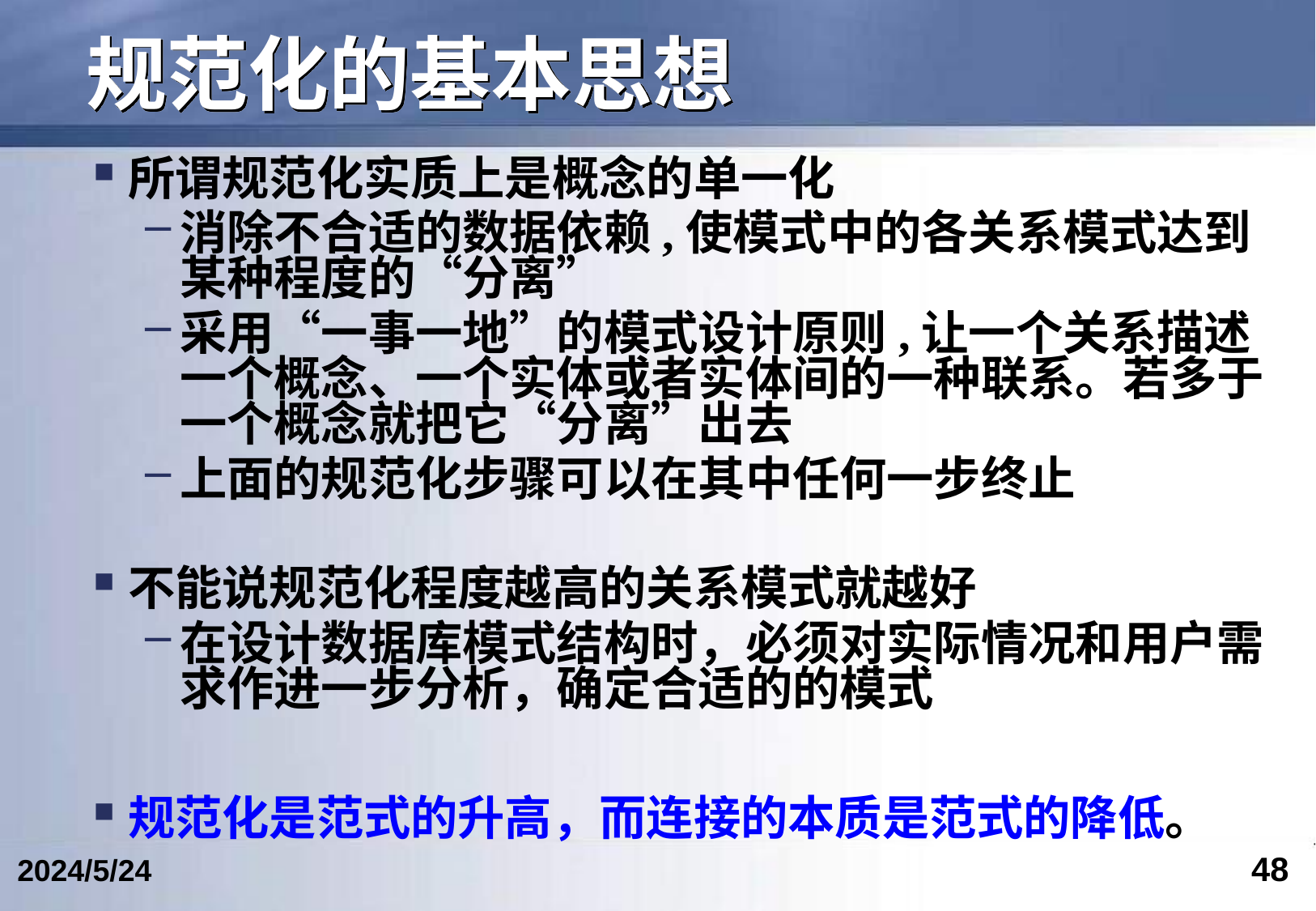

# 规范化的基本思想
所谓规范化实质上是概念的单一化
消除不合适的数据依赖,使模式中的各关系模式达到某种程度的“分离”
采用“一事一地”的模式设计原则,让一个关系描述一个概念、一个实体或者实体间的一种联系。若多于一个概念就把它“分离”出去
上面的规范化步骤可以在其中任何一步终止

不能说规范化程度越高的关系模式就越好
在设计数据库模式结构时，必须对实际情况和用户需求作进一步分析，确定合适的的模式

规范化是范式的升高，而连接的本质是范式的降低。
48
2024/5/24